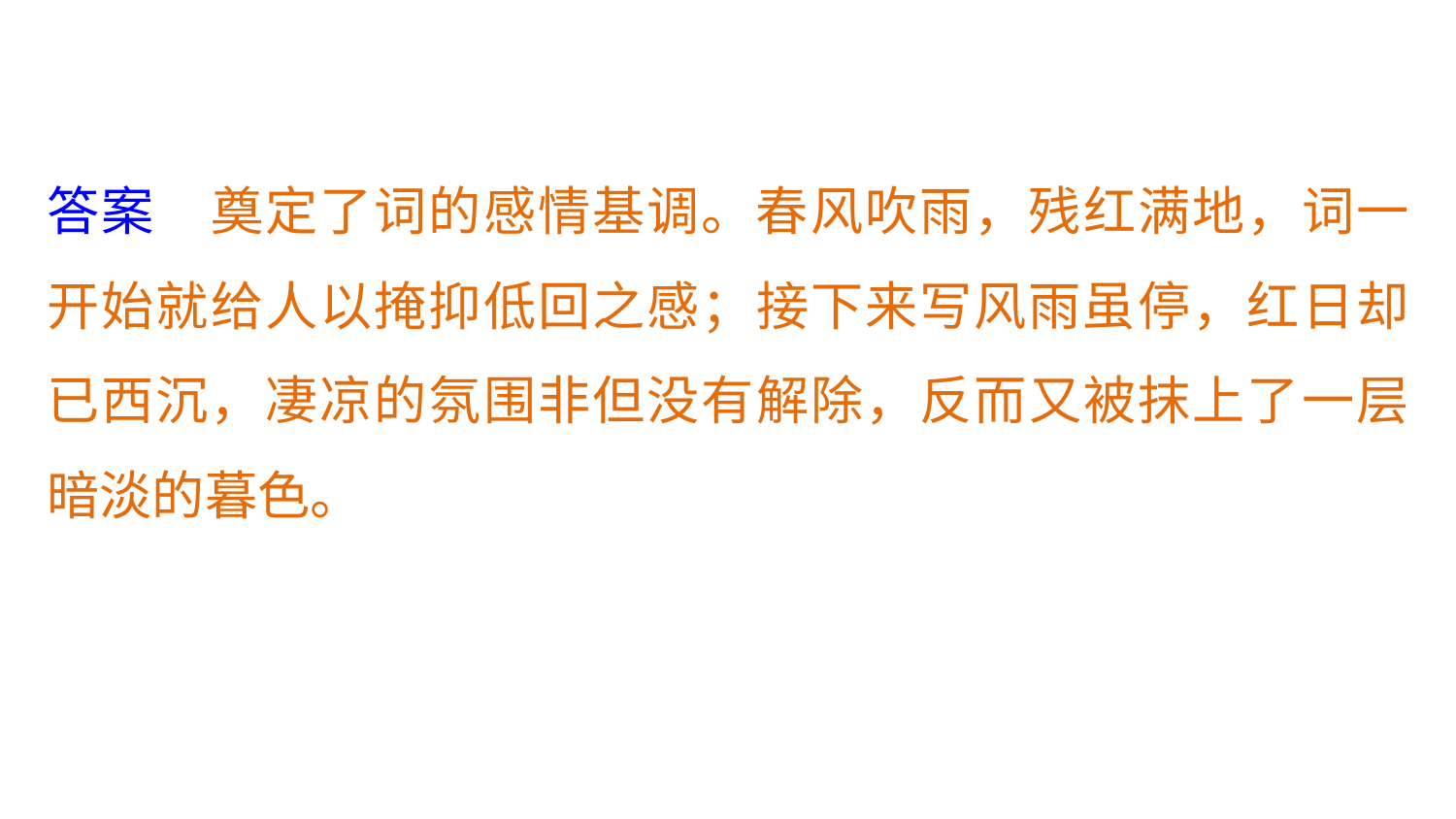

答案　奠定了词的感情基调。春风吹雨，残红满地，词一开始就给人以掩抑低回之感；接下来写风雨虽停，红日却已西沉，凄凉的氛围非但没有解除，反而又被抹上了一层暗淡的暮色。